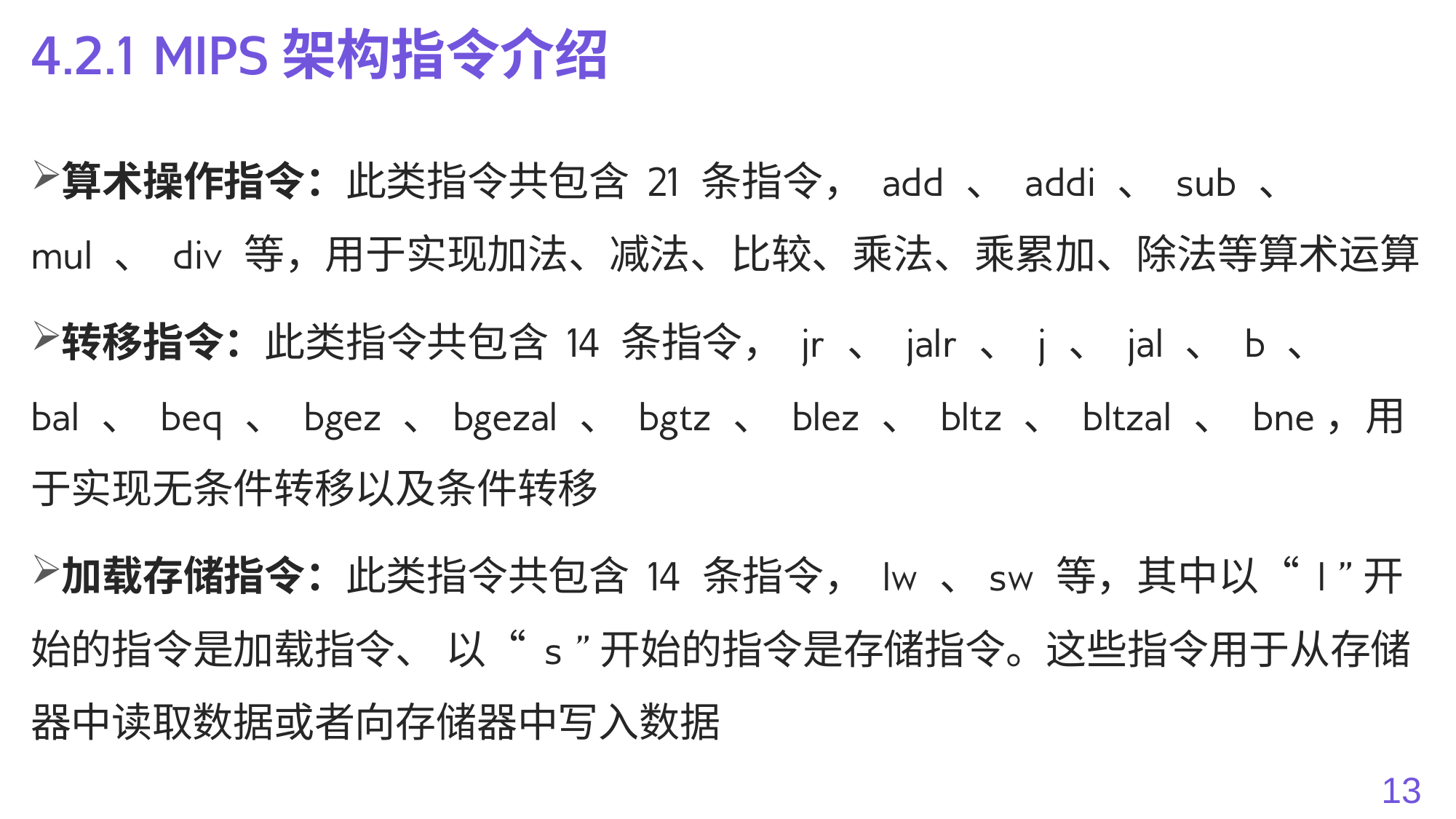

# 4.2.1 MIPS架构指令介绍
算术操作指令：此类指令共包含 21 条指令， add 、 addi 、 sub 、 mul 、 div 等，用于实现加法、减法、比较、乘法、乘累加、除法等算术运算
转移指令：此类指令共包含 14 条指令， jr 、 jalr 、 j 、 jal 、 b 、 bal 、 beq 、 bgez 、bgezal 、 bgtz 、 blez 、 bltz 、 bltzal 、 bne，用于实现无条件转移以及条件转移
加载存储指令：此类指令共包含 14 条指令， lw 、sw 等，其中以“ l ”开始的指令是加载指令、 以“ s ”开始的指令是存储指令。这些指令用于从存储器中读取数据或者向存储器中写入数据
13